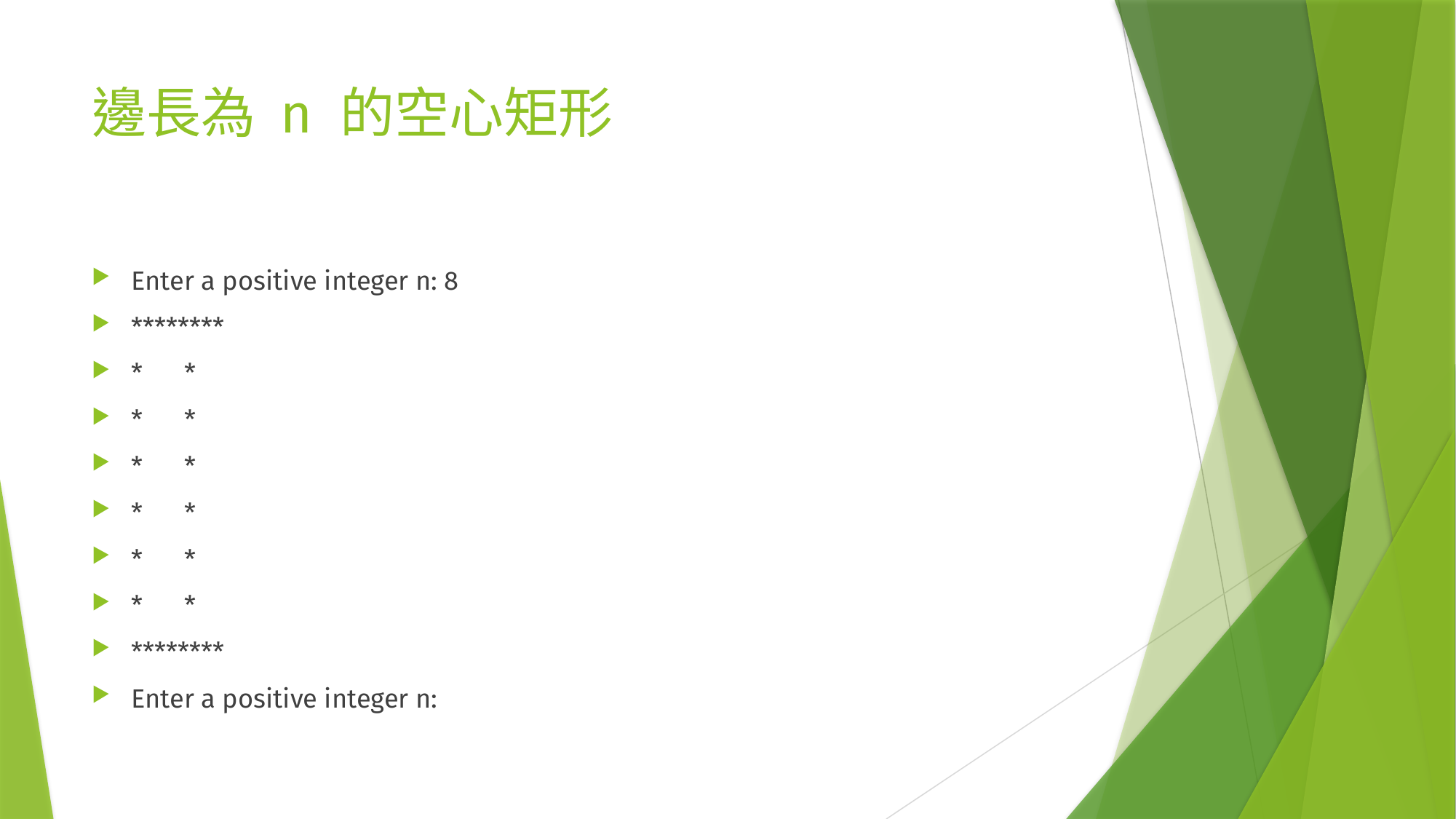

# 邊長為 n 的空心矩形
Enter a positive integer n: 8
********
*      *
*      *
*      *
*      *
*      *
*      *
********
Enter a positive integer n: